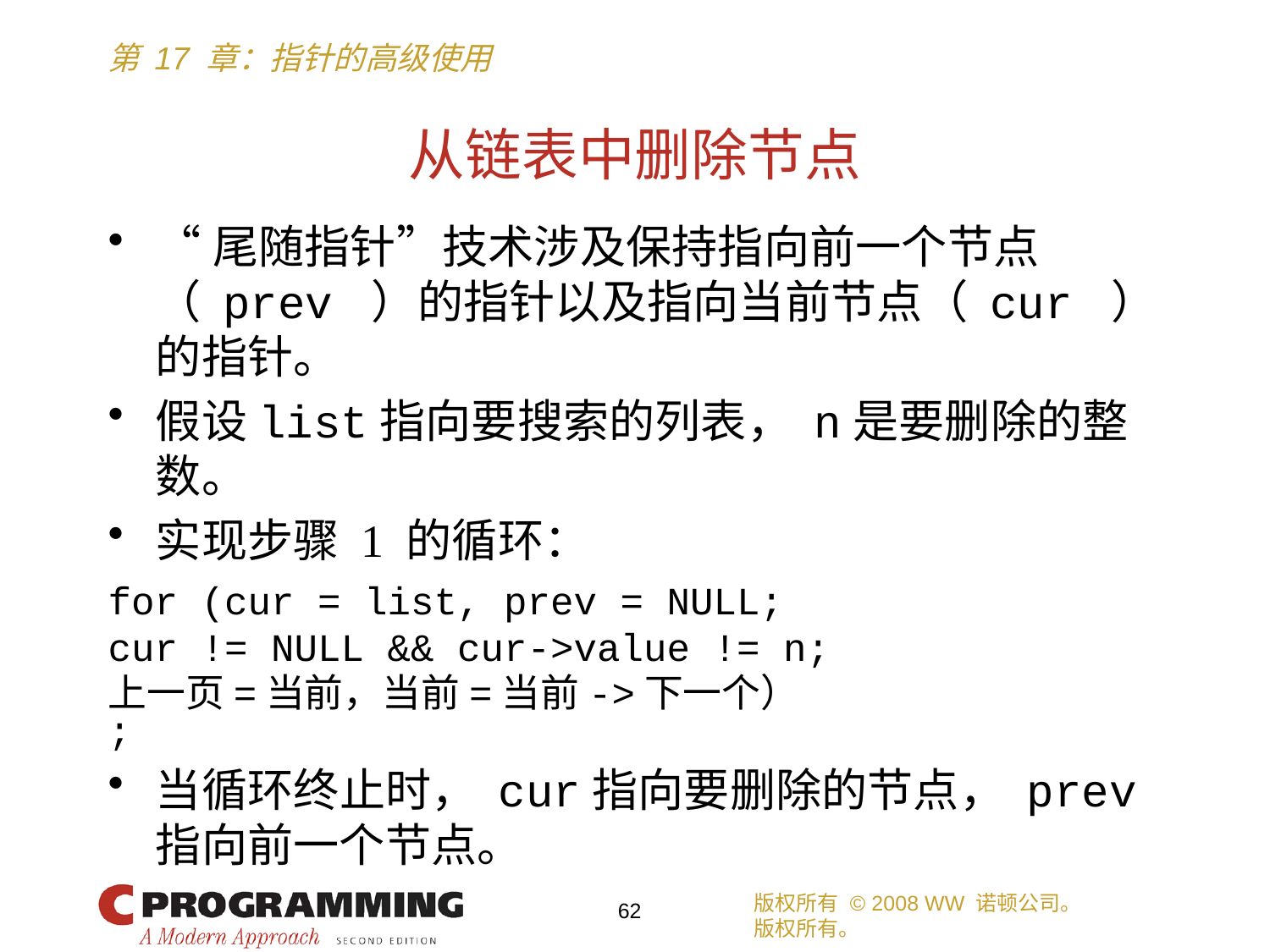

# 从链表中删除节点
“尾随指针”技术涉及保持指向前一个节点（ prev ）的指针以及指向当前节点（ cur ）的指针。
假设list指向要搜索的列表， n是要删除的整数。
实现步骤 1 的循环：
for (cur = list, prev = NULL;
cur != NULL && cur->value != n;
上一页=当前，当前=当前->下一个）
;
当循环终止时， cur指向要删除的节点， prev指向前一个节点。
版权所有 © 2008 WW 诺顿公司。
版权所有。
62